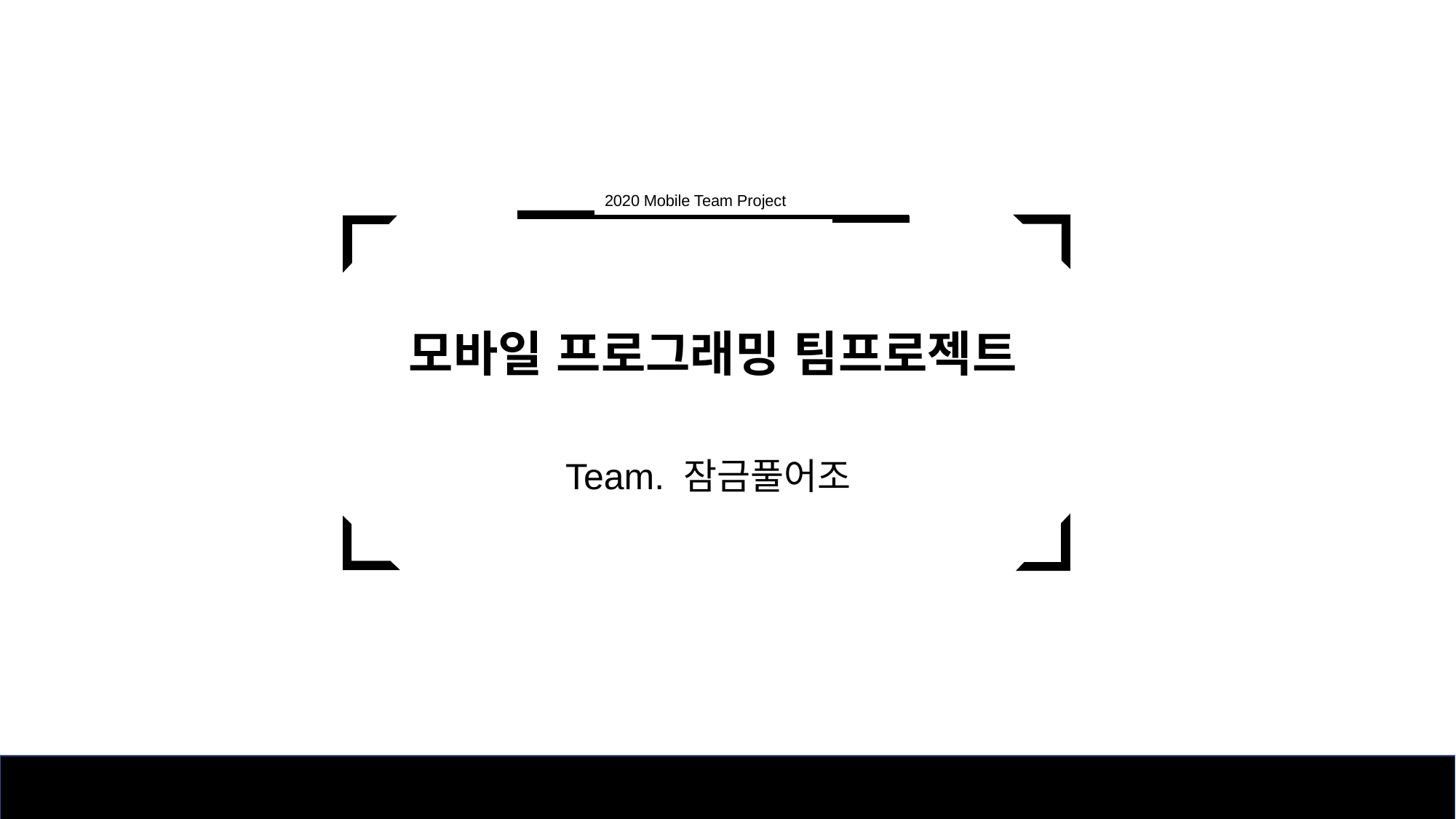

2020 Mobile Team Project

모바일 프로그래밍 팀프로젝트
Team. 잠금풀어조